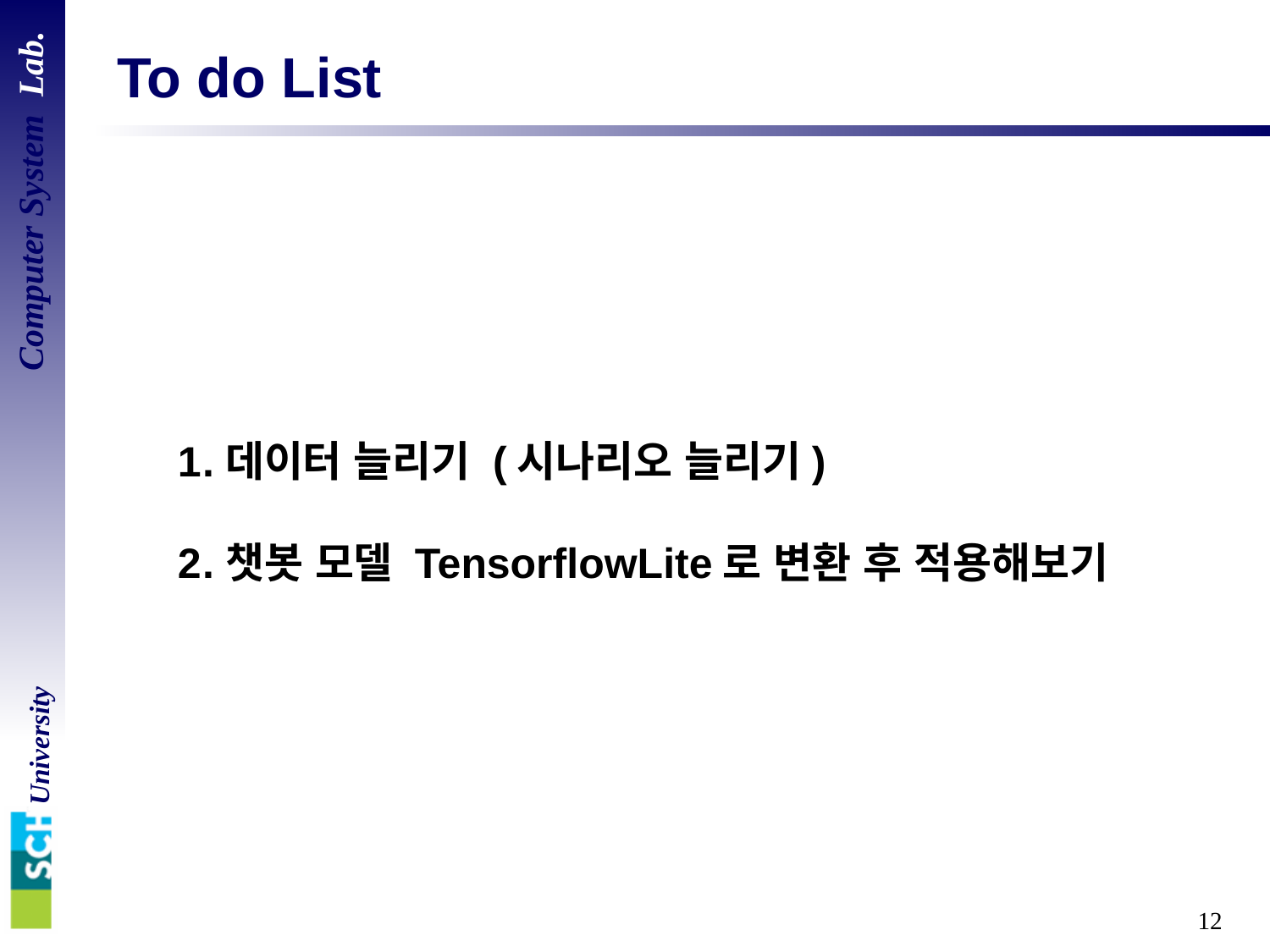

# To do List

데이터 늘리기 (시나리오 늘리기)

챗봇 모델 TensorflowLite로 변환 후 적용해보기